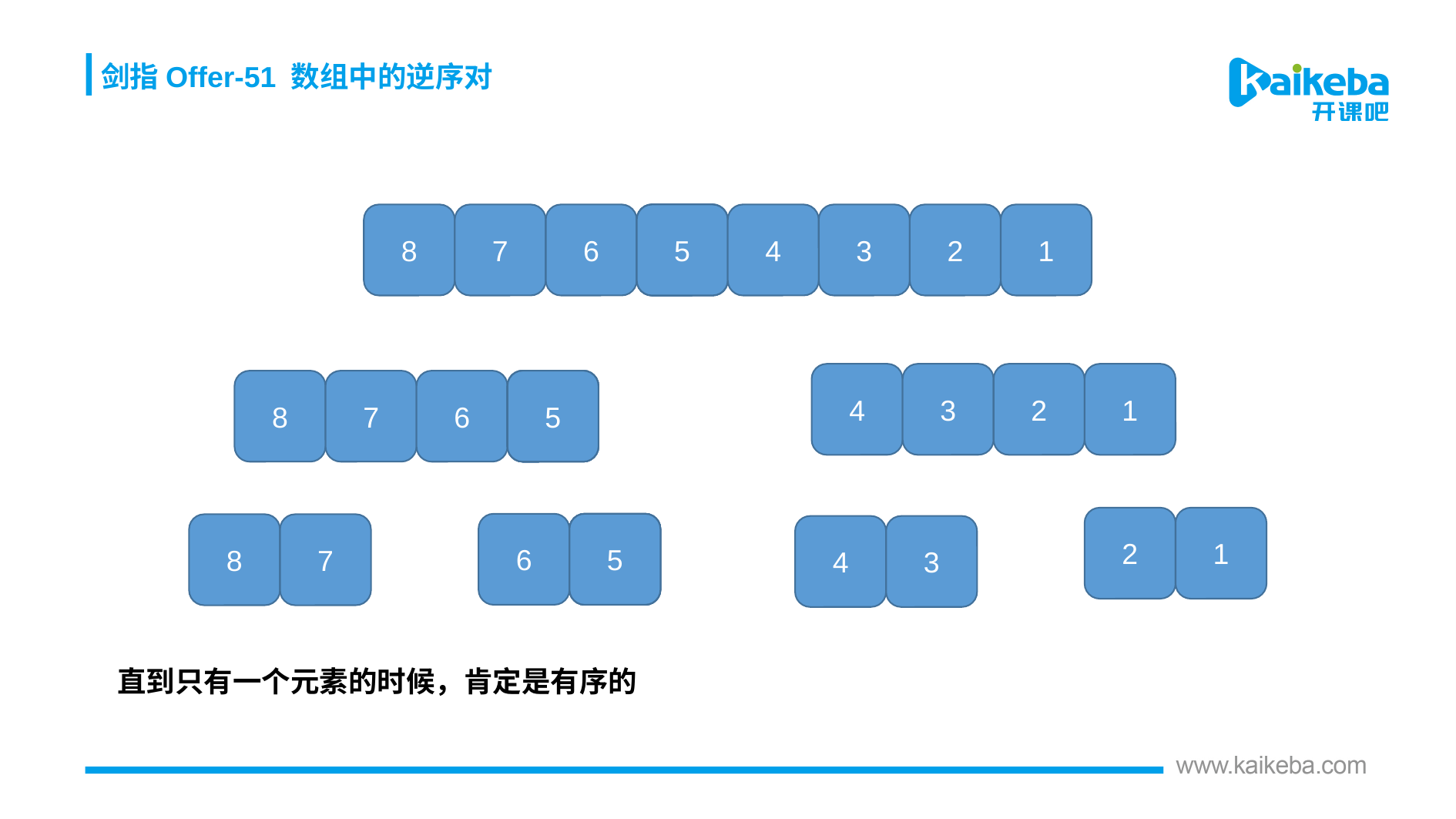

剑指Offer-51 数组中的逆序对
8
7
6

5
4
3
2
1
4
3
2
1
8
7
6

5
2
1
6

5
8
7
4
3
  直到只有一个元素的时候，肯定是有序的